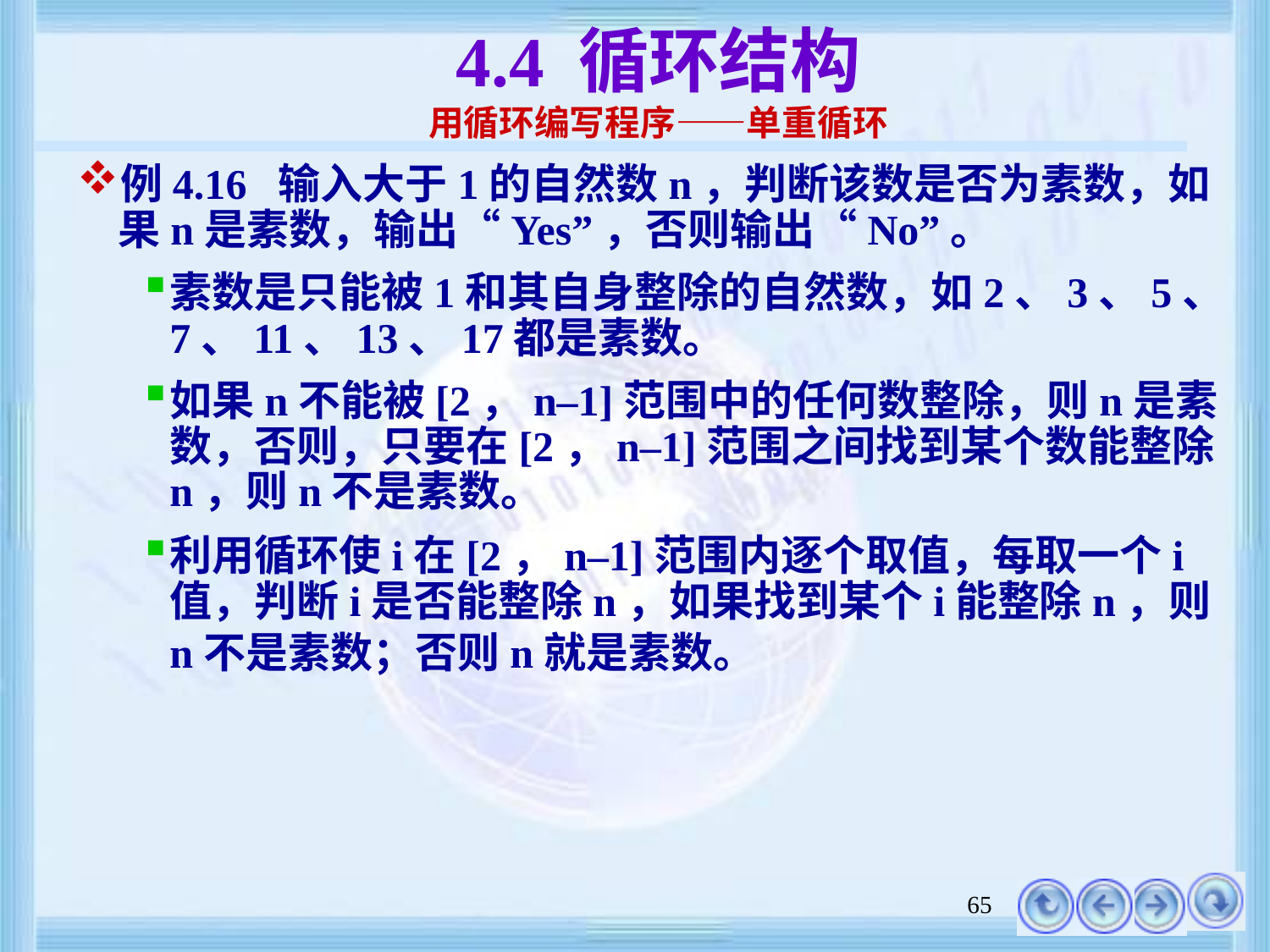

# 4.4 循环结构 用循环编写程序——单重循环
例4.16  输入大于1的自然数n，判断该数是否为素数，如果n是素数，输出“Yes”，否则输出“No”。
素数是只能被1和其自身整除的自然数，如2、3、5、7、11、13、17都是素数。
如果n不能被[2，n–1]范围中的任何数整除，则n是素数，否则，只要在[2，n–1]范围之间找到某个数能整除n，则n不是素数。
利用循环使i在[2，n–1]范围内逐个取值，每取一个i值，判断i是否能整除n，如果找到某个i能整除n，则n不是素数；否则n就是素数。
65